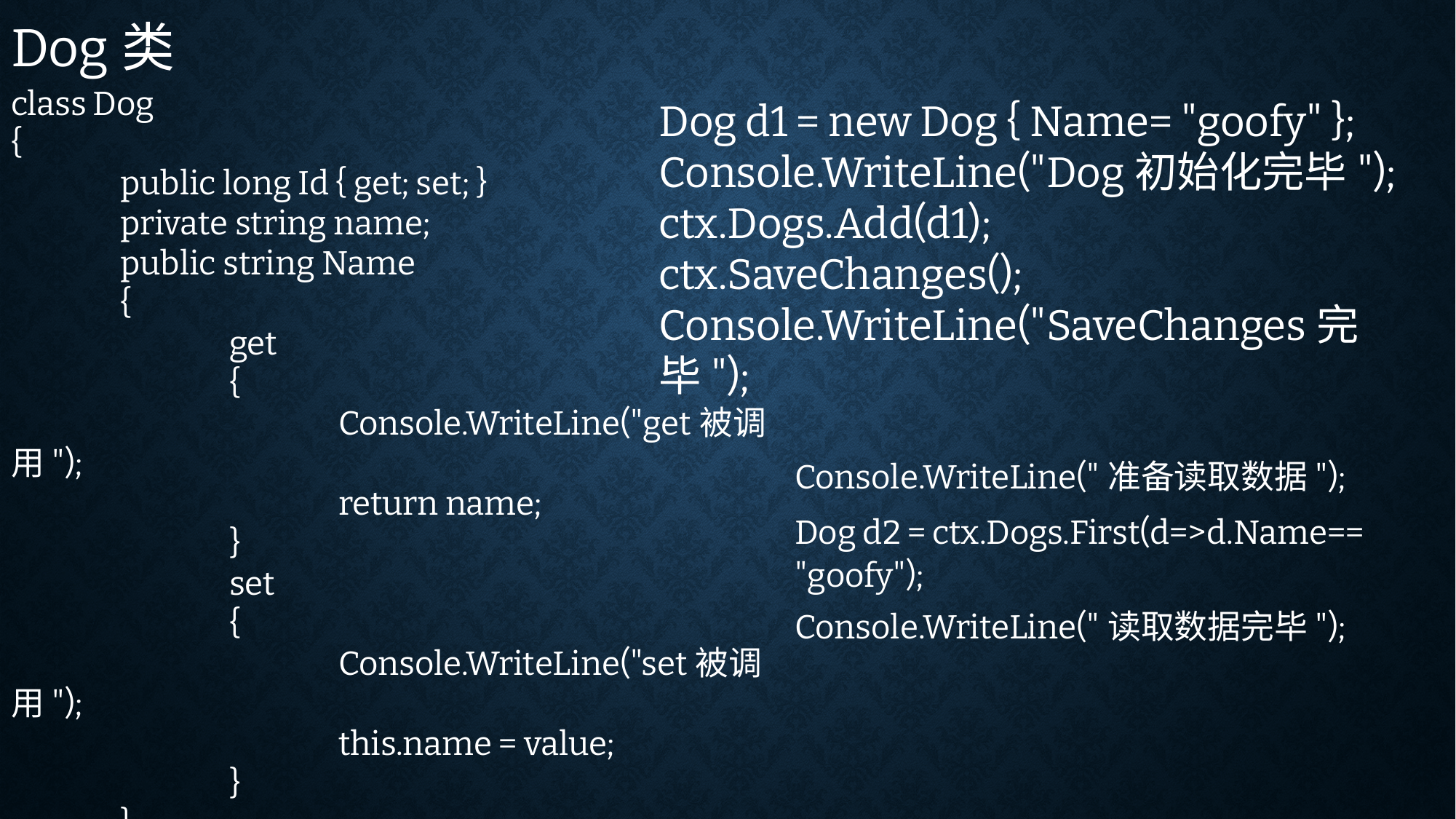

Dog类
class Dog
{
	public long Id { get; set; }
	private string name;
	public string Name
	{
		get
		{
			Console.WriteLine("get被调用");
			return name;
		}
		set
		{
			Console.WriteLine("set被调用");
			this.name = value;
		}
	}
}
Dog d1 = new Dog { Name= "goofy" };
Console.WriteLine("Dog初始化完毕");
ctx.Dogs.Add(d1);
ctx.SaveChanges();
Console.WriteLine("SaveChanges完毕");
Console.WriteLine("准备读取数据");
Dog d2 = ctx.Dogs.First(d=>d.Name== "goofy");
Console.WriteLine("读取数据完毕");